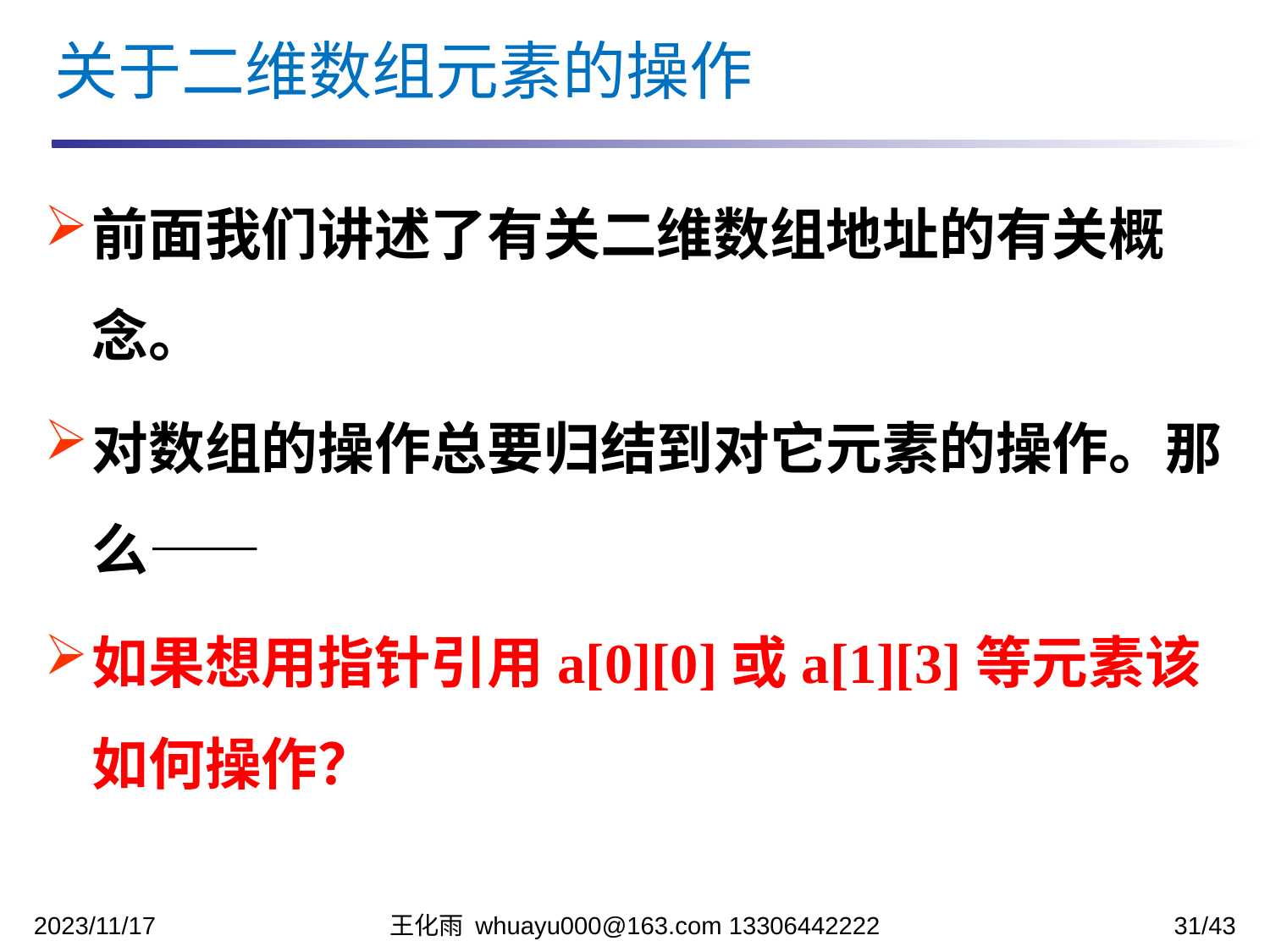

关于二维数组元素的操作
前面我们讲述了有关二维数组地址的有关概念。
对数组的操作总要归结到对它元素的操作。那么——
如果想用指针引用a[0][0]或a[1][3]等元素该如何操作？
2023/11/17
王化雨 whuayu000@163.com 13306442222
31/43